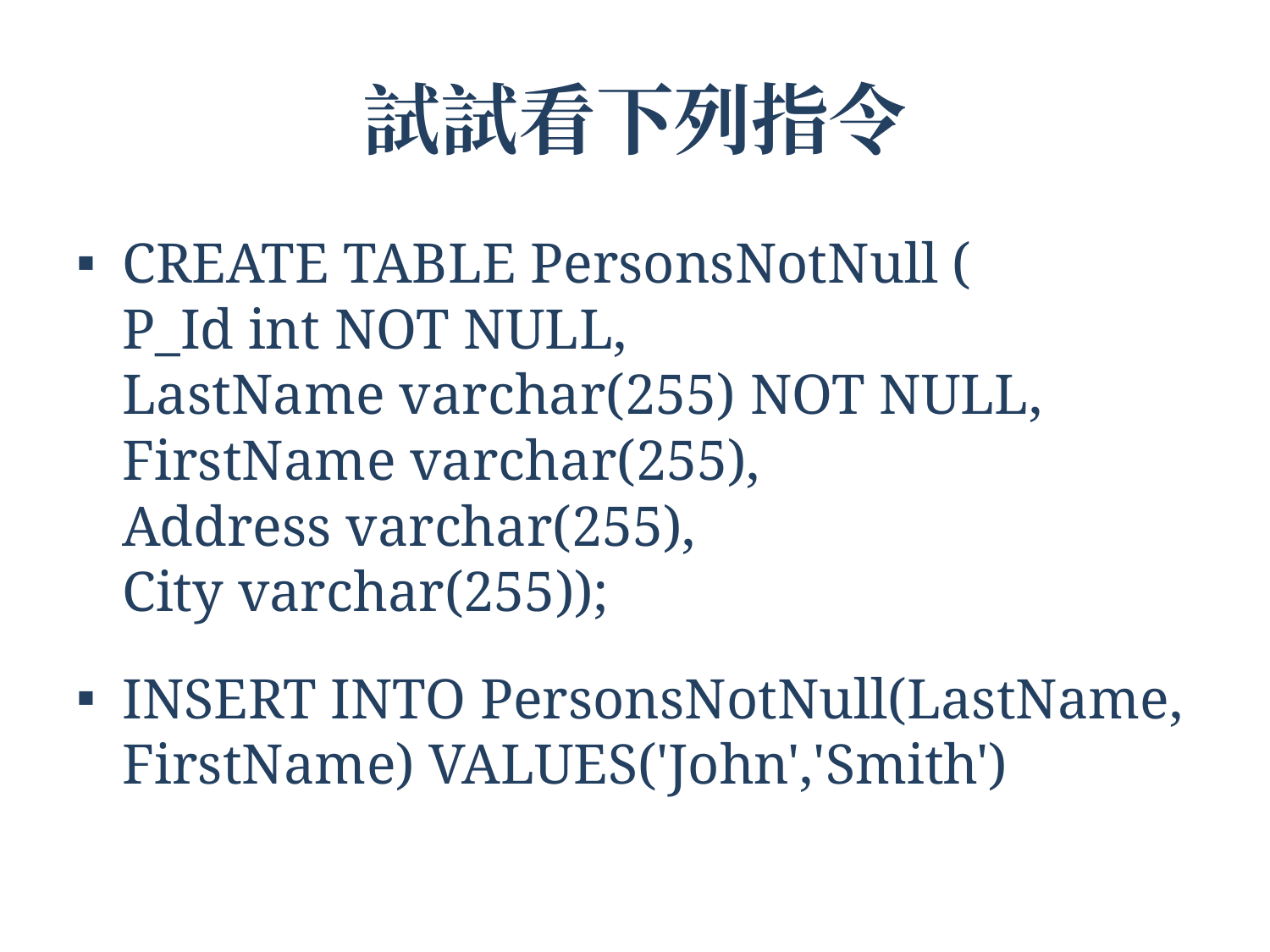

# 試試看下列指令
CREATE TABLE PersonsNotNull (
P_Id int NOT NULL,
LastName varchar(255) NOT NULL,
FirstName varchar(255),
Address varchar(255),
City varchar(255));
INSERT INTO PersonsNotNull(LastName, FirstName) VALUES('John','Smith')